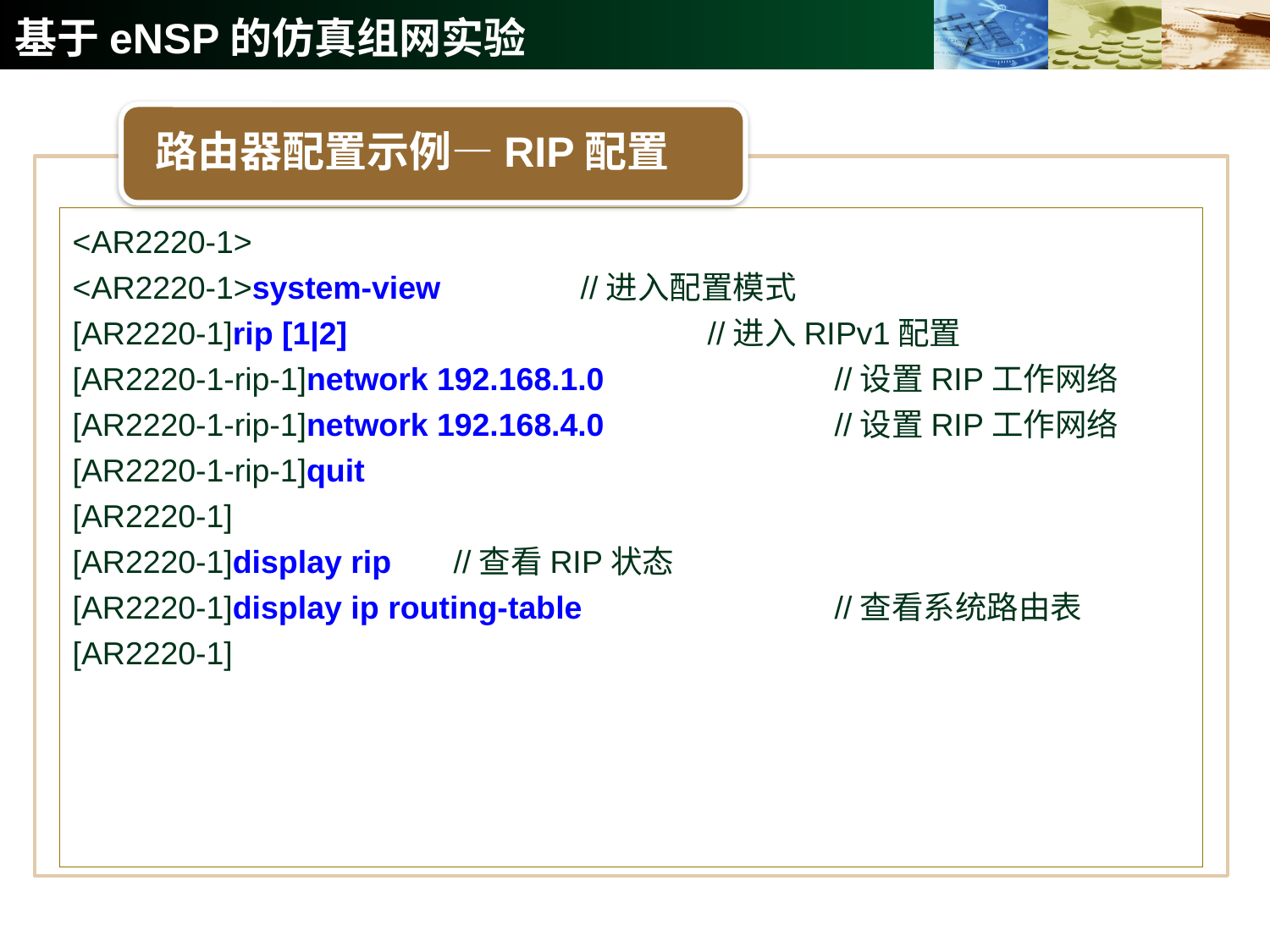

# 基于eNSP的仿真组网实验

路由器配置示例—RIP配置

<AR2220-1>
<AR2220-1>system-view		//进入配置模式
[AR2220-1]rip [1|2]			//进入RIPv1配置
[AR2220-1-rip-1]network 192.168.1.0		//设置RIP工作网络
[AR2220-1-rip-1]network 192.168.4.0		//设置RIP工作网络
[AR2220-1-rip-1]quit
[AR2220-1]
[AR2220-1]display rip	//查看RIP状态
[AR2220-1]display ip routing-table		//查看系统路由表
[AR2220-1]

9